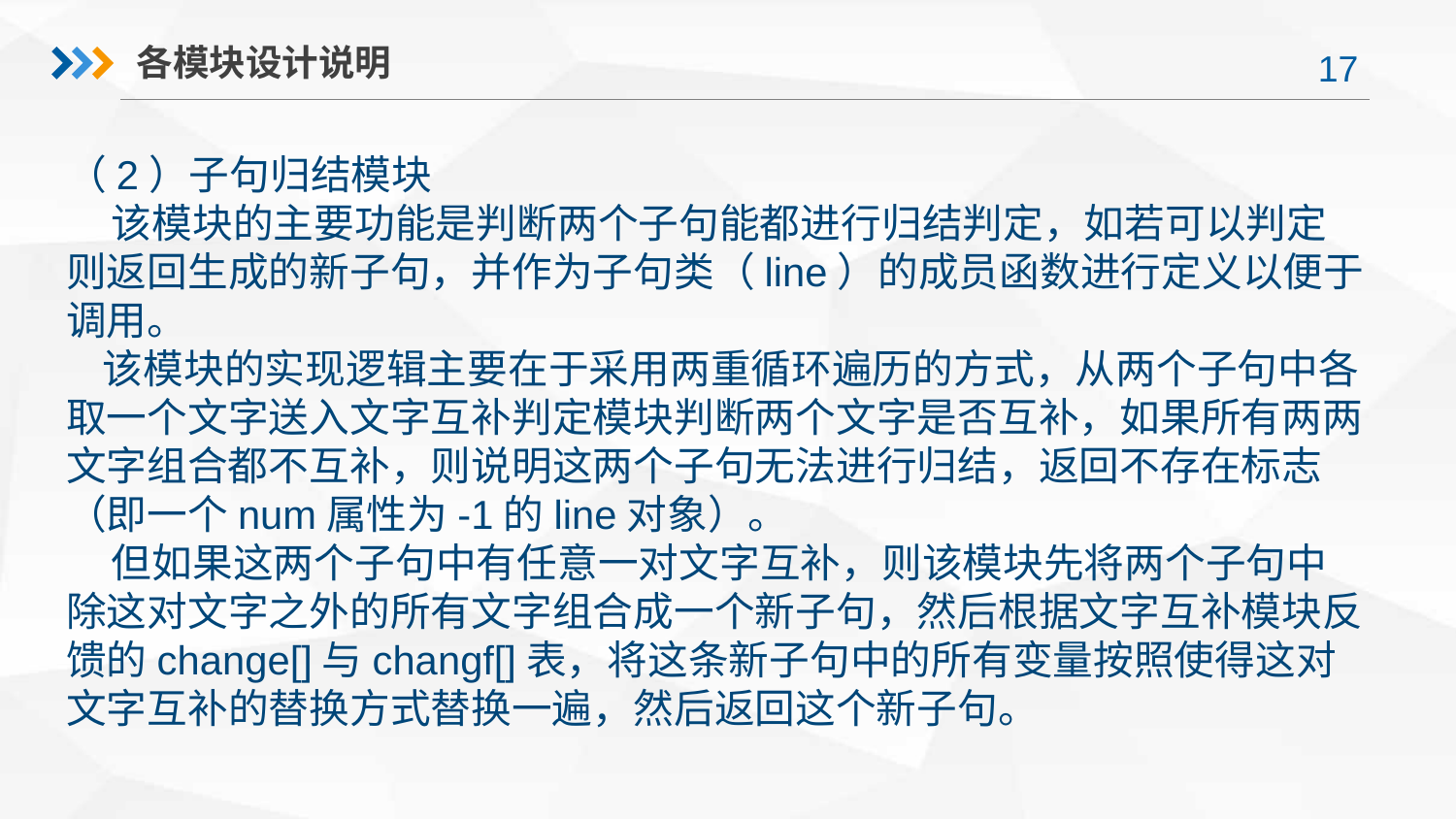

各模块设计说明
（2）子句归结模块
    该模块的主要功能是判断两个子句能都进行归结判定，如若可以判定则返回生成的新子句，并作为子句类（line）的成员函数进行定义以便于调用。
   该模块的实现逻辑主要在于采用两重循环遍历的方式，从两个子句中各取一个文字送入文字互补判定模块判断两个文字是否互补，如果所有两两文字组合都不互补，则说明这两个子句无法进行归结，返回不存在标志（即一个num属性为-1的line对象）。
    但如果这两个子句中有任意一对文字互补，则该模块先将两个子句中除这对文字之外的所有文字组合成一个新子句，然后根据文字互补模块反馈的change[]与changf[]表，将这条新子句中的所有变量按照使得这对文字互补的替换方式替换一遍，然后返回这个新子句。